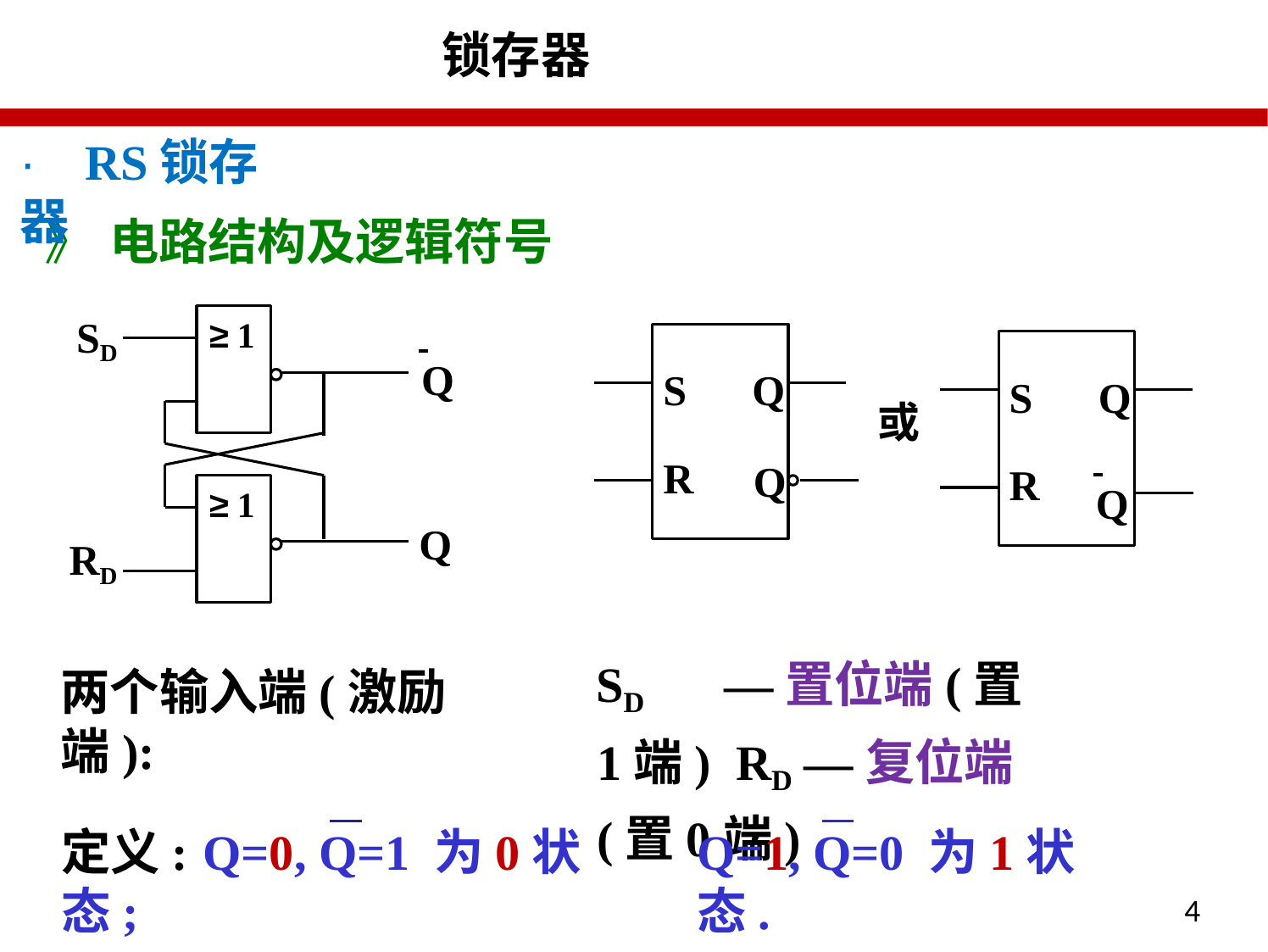

锁存器
# ·	RS锁存器
》	电路结构及逻辑符号

SD
≥1

Q

S	Q

S	Q

或

Q

R
Q
R

≥1

Q
RD

SD	—置位端(置1端)  RD —复位端(置0端)
两个输入端(激励端):

定义:	Q=0, Q=1 为0状态;
Q=1, Q=0 为1状态.
4